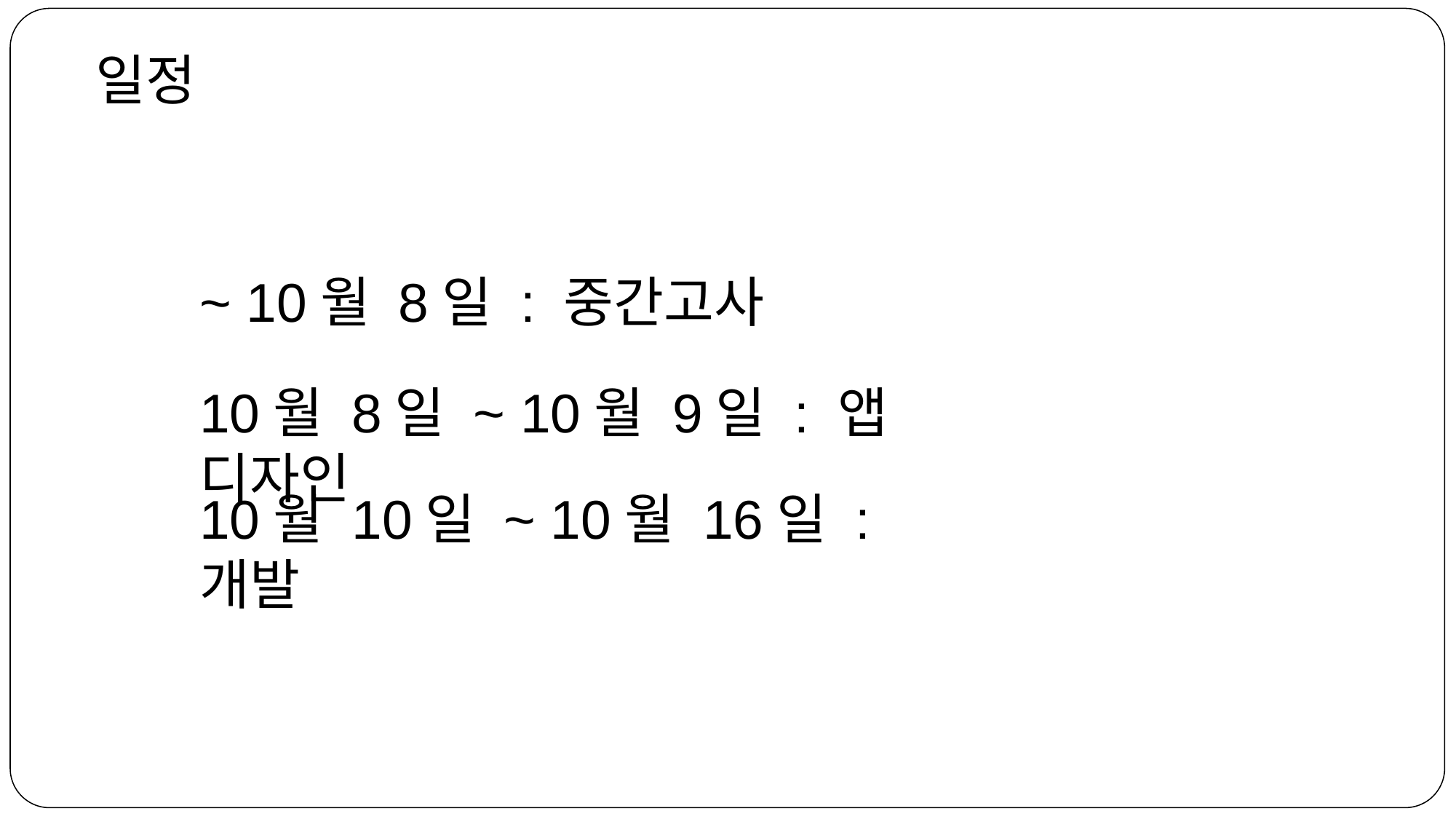

일정
~ 10월 8일 : 중간고사
10월 8일 ~ 10월 9일 : 앱 디자인
10월 10일 ~ 10월 16일 : 개발